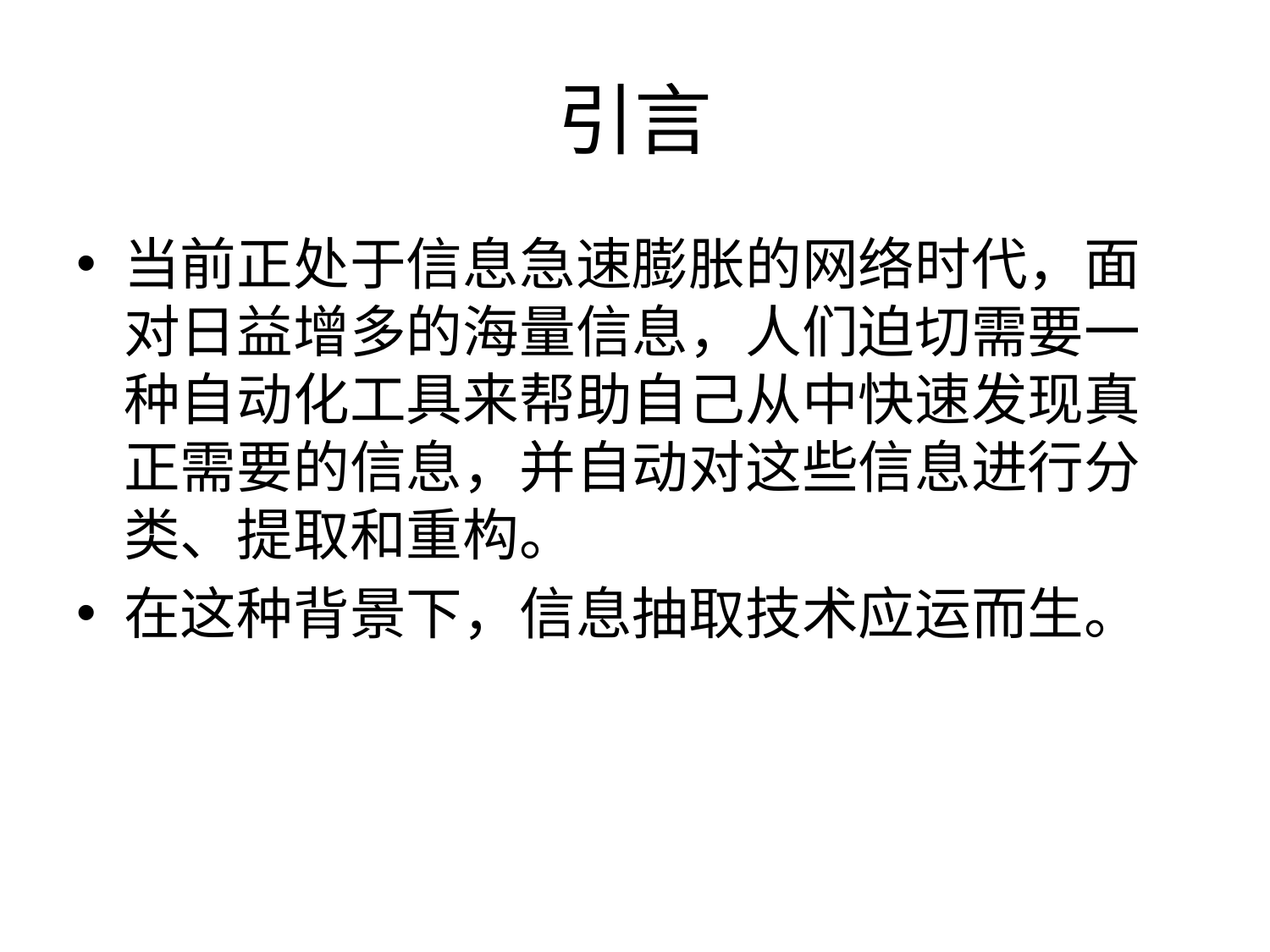

# 引言
当前正处于信息急速膨胀的网络时代，面对日益增多的海量信息，人们迫切需要一种自动化工具来帮助自己从中快速发现真正需要的信息，并自动对这些信息进行分类、提取和重构。
在这种背景下，信息抽取技术应运而生。